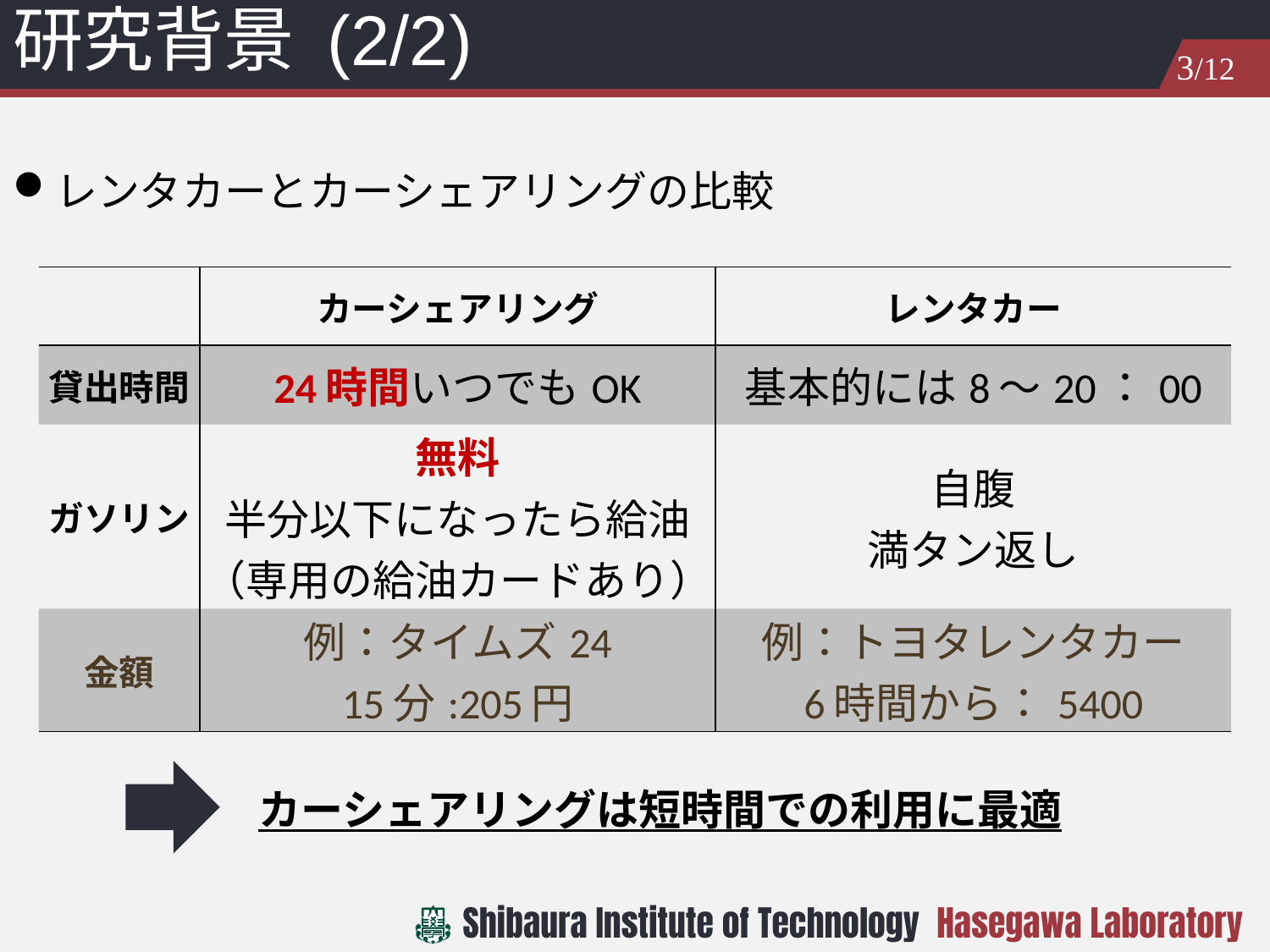

# 研究背景 (2/2)
3/12
レンタカーとカーシェアリングの比較
|  | カーシェアリング | レンタカー |
| --- | --- | --- |
| 貸出時間 | 24時間いつでもOK | 基本的には8～20：00 |
| ガソリン | 無料 半分以下になったら給油 （専用の給油カードあり） | 自腹 満タン返し |
| 金額 | 例：タイムズ24 15分:205円 | 例：トヨタレンタカー 6時間から：5400 |

カーシェアリングは短時間での利用に最適